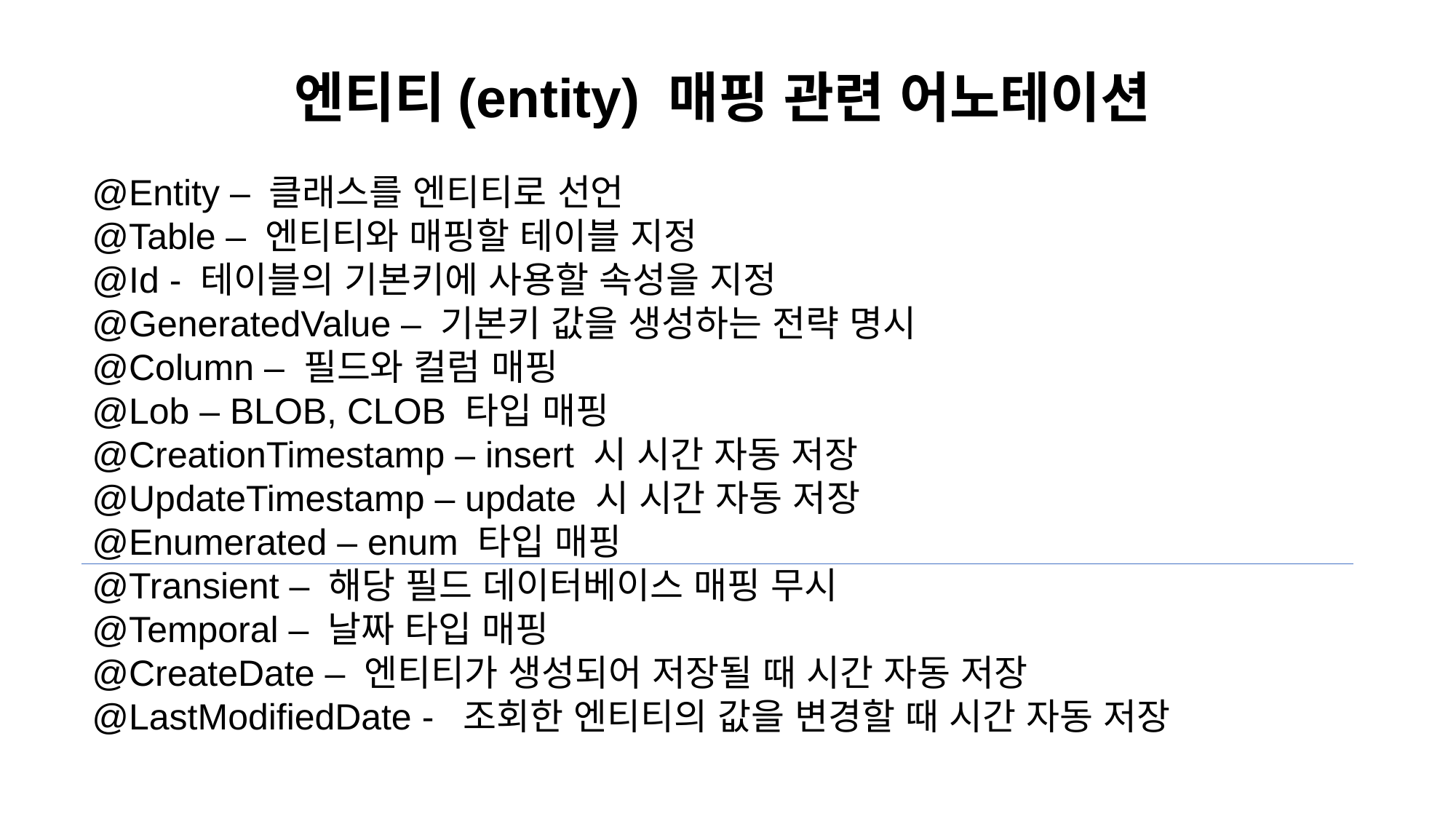

엔티티(entity) 매핑 관련 어노테이션
@Entity – 클래스를 엔티티로 선언
@Table – 엔티티와 매핑할 테이블 지정
@Id - 테이블의 기본키에 사용할 속성을 지정
@GeneratedValue – 기본키 값을 생성하는 전략 명시
@Column – 필드와 컬럼 매핑
@Lob – BLOB, CLOB 타입 매핑
@CreationTimestamp – insert 시 시간 자동 저장
@UpdateTimestamp – update 시 시간 자동 저장
@Enumerated – enum 타입 매핑
@Transient – 해당 필드 데이터베이스 매핑 무시
@Temporal – 날짜 타입 매핑
@CreateDate – 엔티티가 생성되어 저장될 때 시간 자동 저장
@LastModifiedDate -  조회한 엔티티의 값을 변경할 때 시간 자동 저장